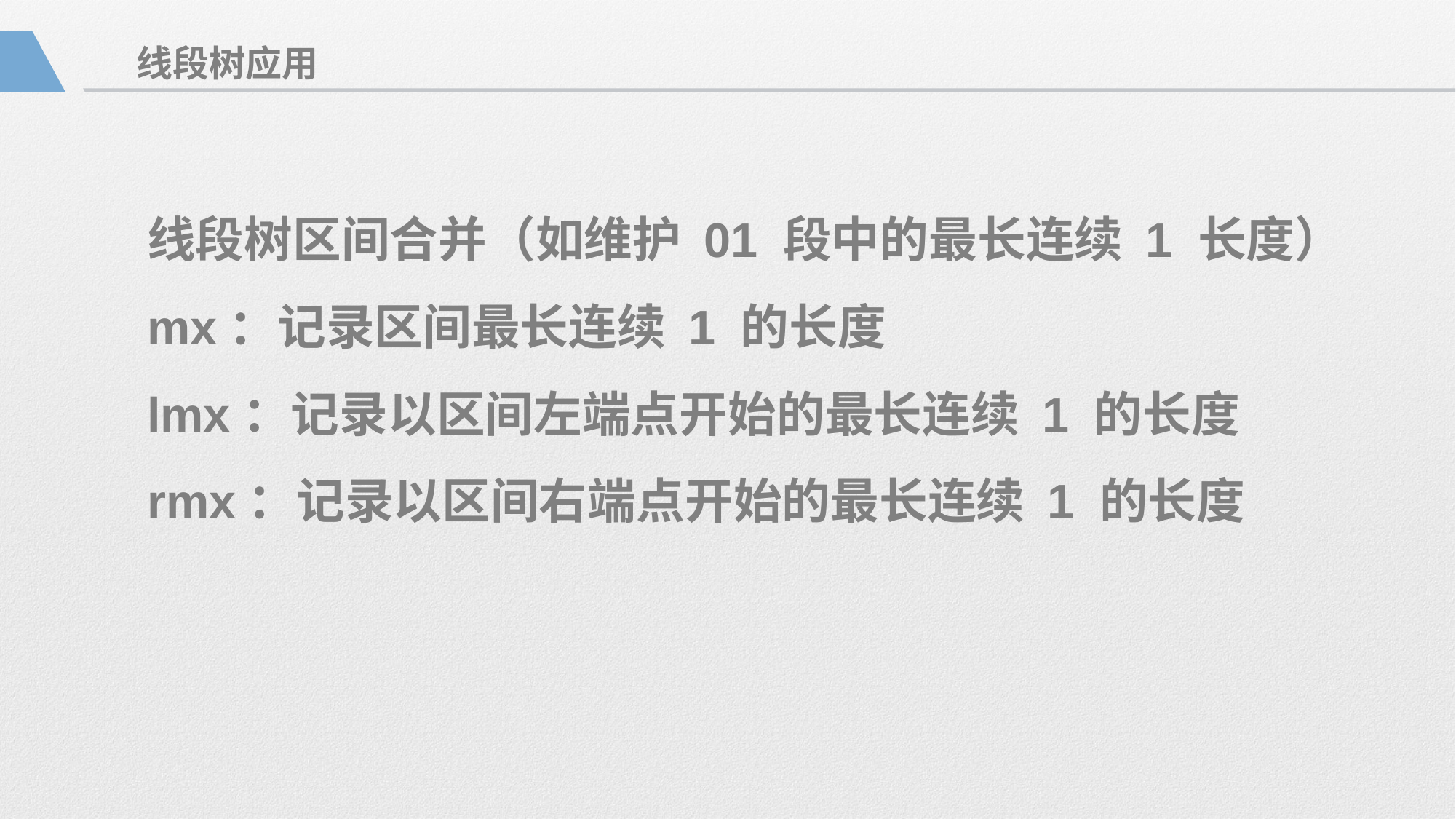

线段树应用
线段树区间合并（如维护 01 段中的最长连续 1 长度）
mx：记录区间最长连续 1 的长度
lmx：记录以区间左端点开始的最长连续 1 的长度
rmx：记录以区间右端点开始的最长连续 1 的长度